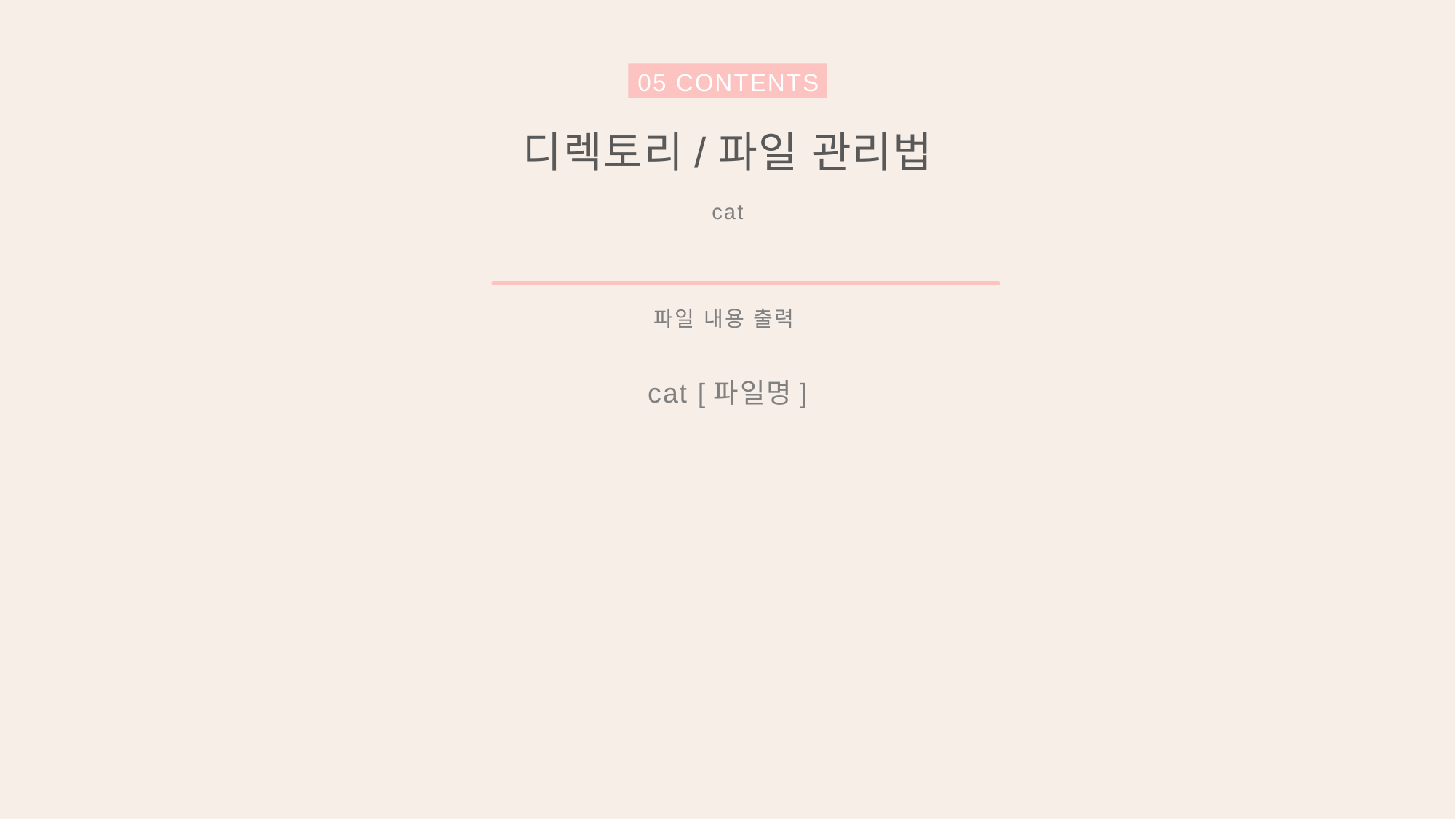

05 CONTENTS
디렉토리/파일 관리법
cat
파일 내용 출력

cat [파일명]